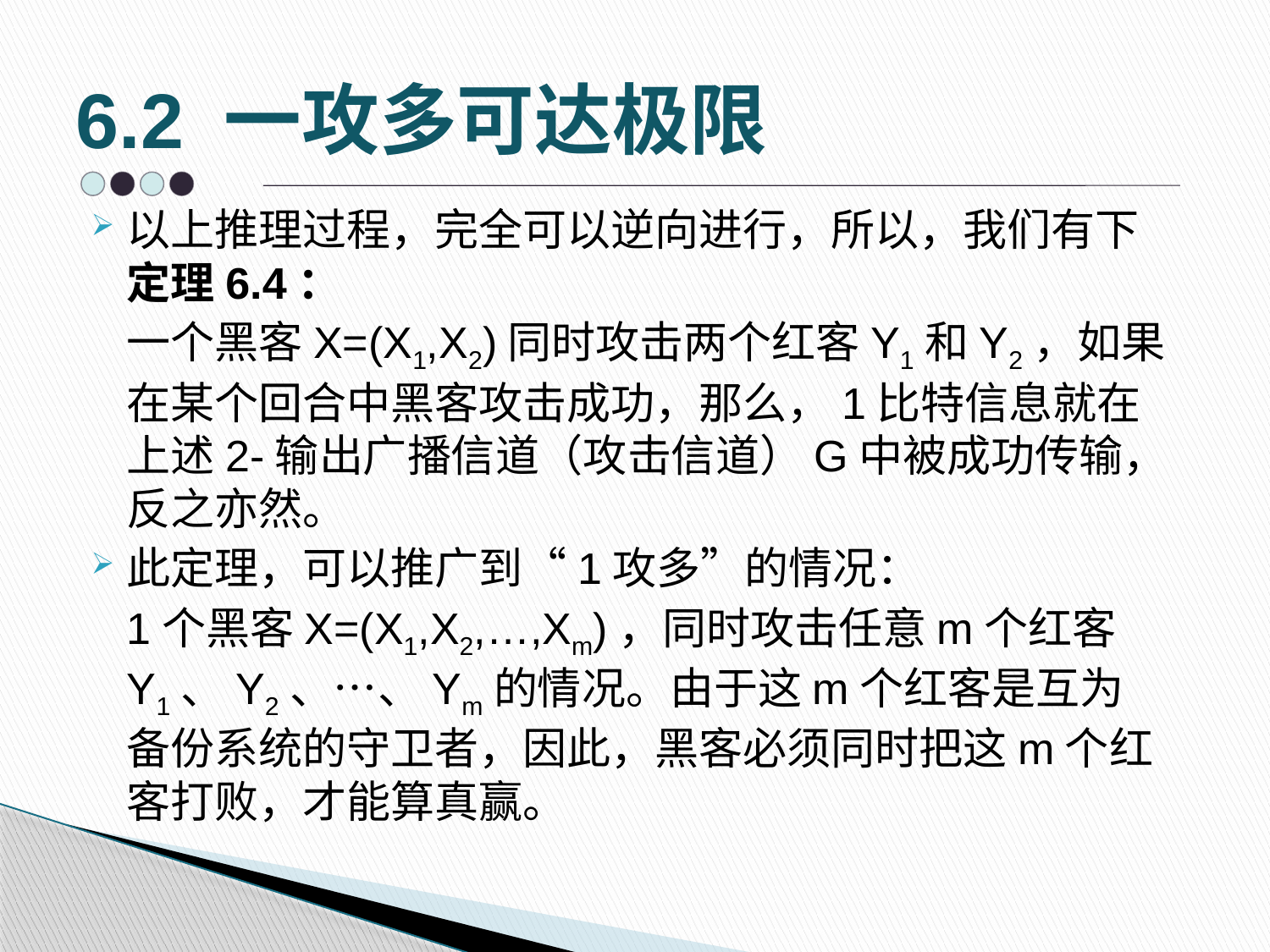

# 6.2 一攻多可达极限

以上推理过程，完全可以逆向进行，所以，我们有下定理6.4：
	一个黑客X=(X1,X2)同时攻击两个红客Y1和Y2，如果在某个回合中黑客攻击成功，那么，1比特信息就在上述2-输出广播信道（攻击信道）G中被成功传输，反之亦然。
此定理，可以推广到“1攻多”的情况：
	1个黑客X=(X1,X2,…,Xm)，同时攻击任意m个红客Y1、Y2、…、Ym的情况。由于这m个红客是互为备份系统的守卫者，因此，黑客必须同时把这m个红客打败，才能算真赢。